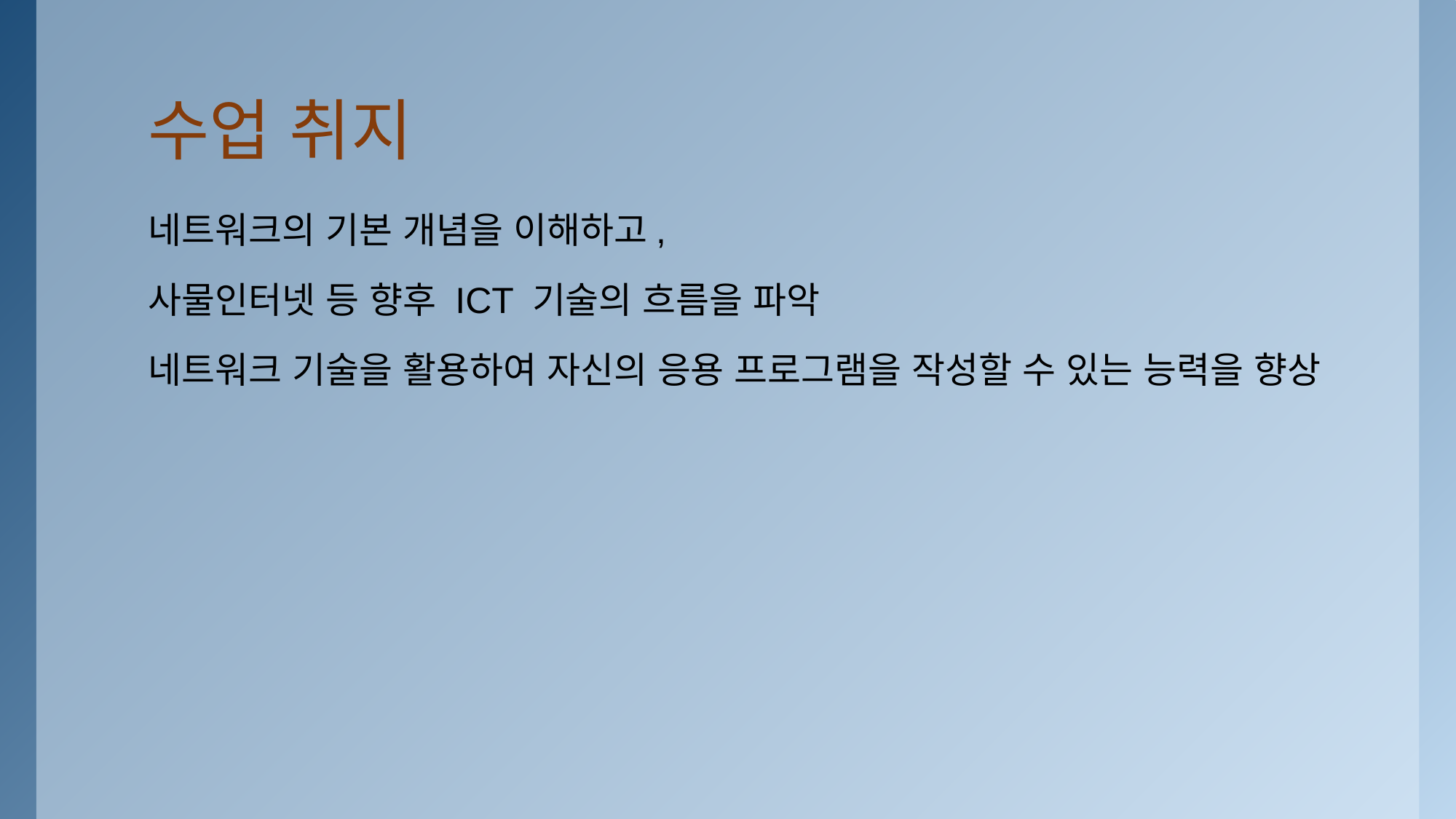

# 수업 취지
네트워크의 기본 개념을 이해하고,
사물인터넷 등 향후 ICT 기술의 흐름을 파악
네트워크 기술을 활용하여 자신의 응용 프로그램을 작성할 수 있는 능력을 향상